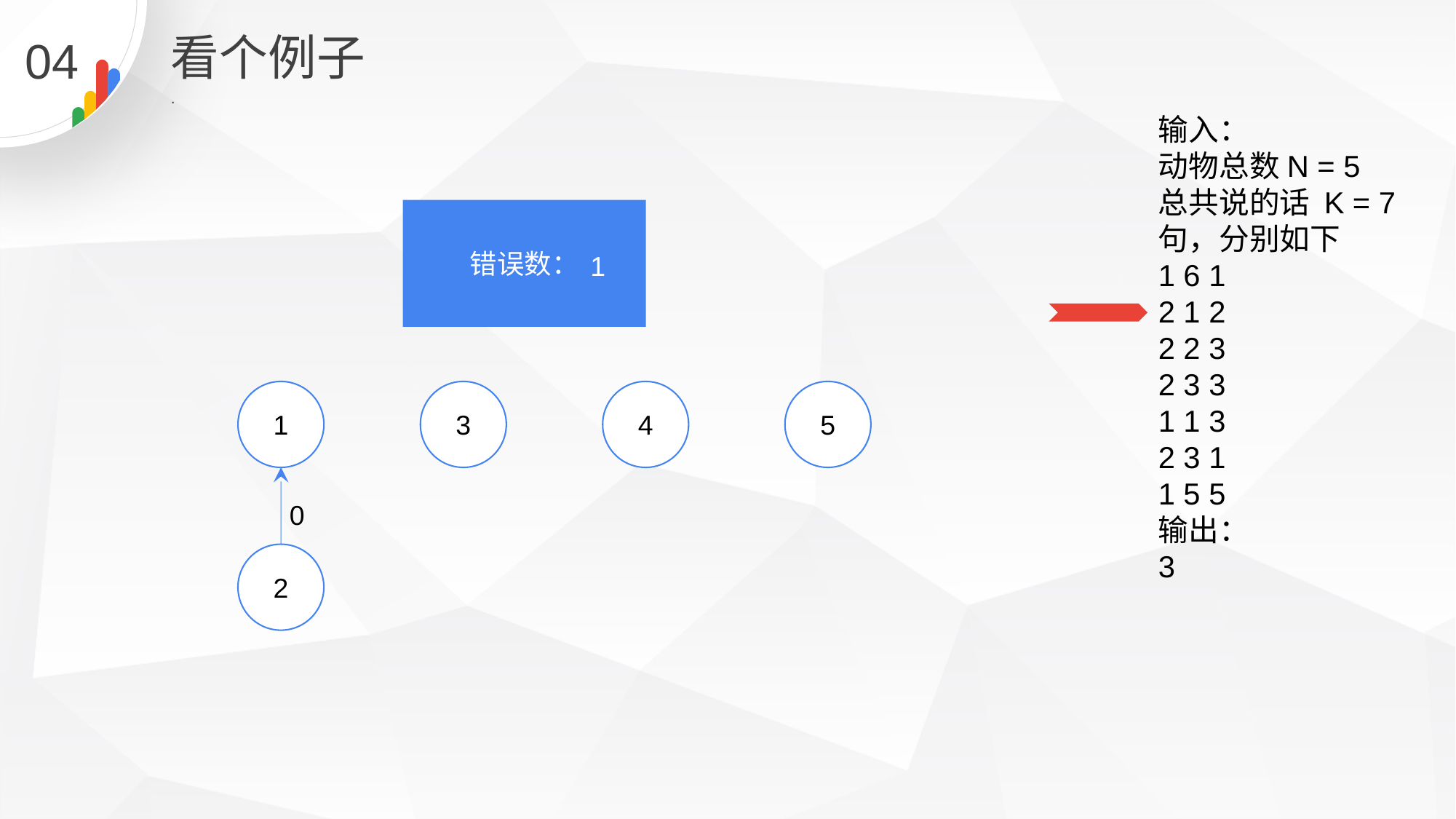

看个例子
04
.
输入：
动物总数N = 5
总共说的话 K = 7 句，分别如下
1 6 1
2 1 2
2 2 3
2 3 3
1 1 3
2 3 1
1 5 5
输出：
3
错误数：
1

1
3
4
5
0
2